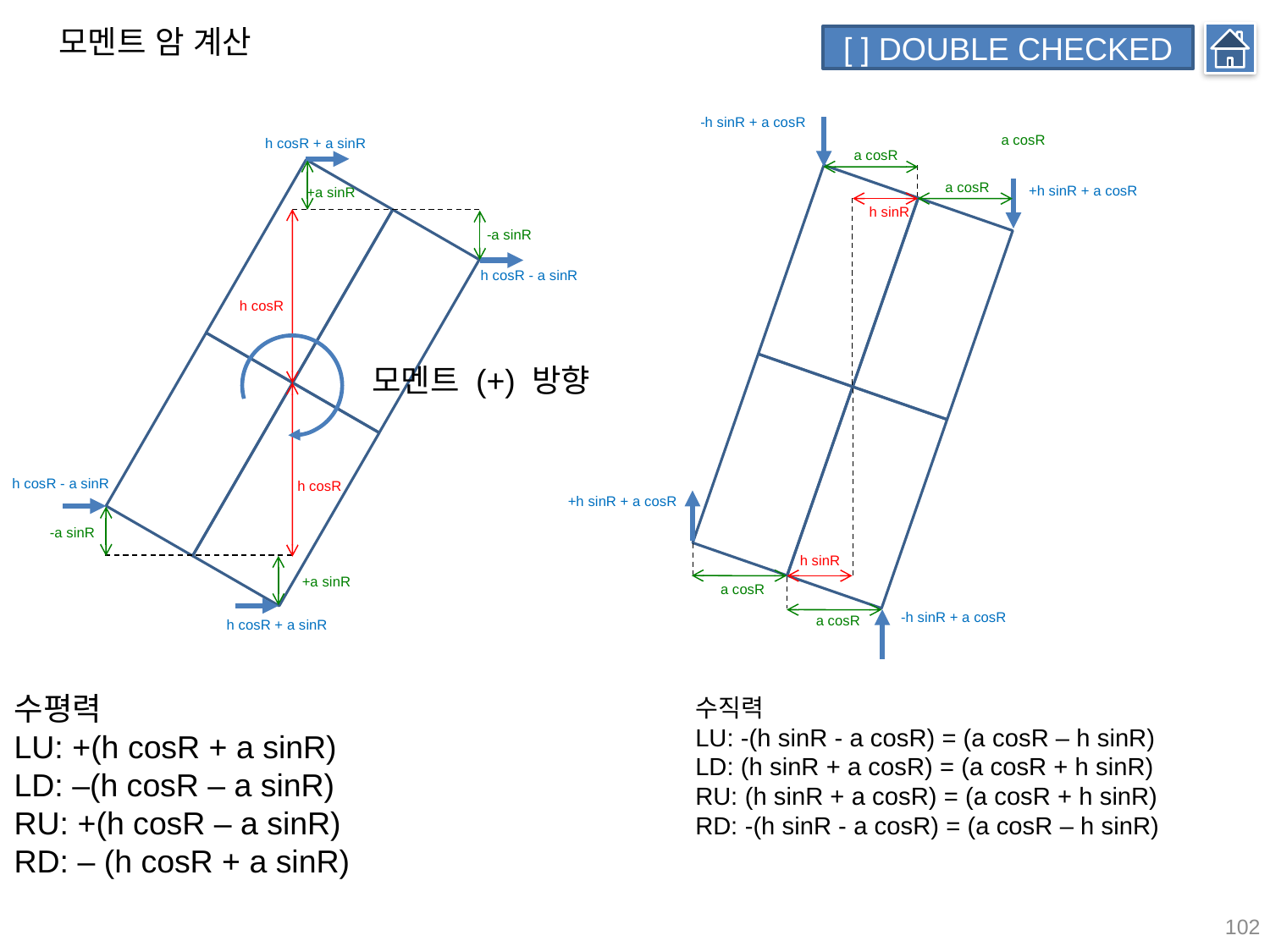

모멘트 암 계산

[ ] DOUBLE CHECKED
-h sinR + a cosR
a cosR
h cosR + a sinR

+a sinR
-a sinR
h cosR - a sinR
h cosR
h cosR - a sinR
h cosR
-a sinR
+a sinR
h cosR + a sinR
a cosR
a cosR
+h sinR + a cosR

h sinR

모멘트 (+) 방향
+h sinR + a cosR
h sinR
a cosR
-h sinR + a cosR
a cosR
수평력
LU: +(h cosR + a sinR)
LD: –(h cosR – a sinR)
RU: +(h cosR – a sinR)
RD: – (h cosR + a sinR)
수직력
LU: -(h sinR - a cosR) = (a cosR – h sinR)
LD: (h sinR + a cosR) = (a cosR + h sinR)
RU: (h sinR + a cosR) = (a cosR + h sinR)
RD: -(h sinR - a cosR) = (a cosR – h sinR)
102